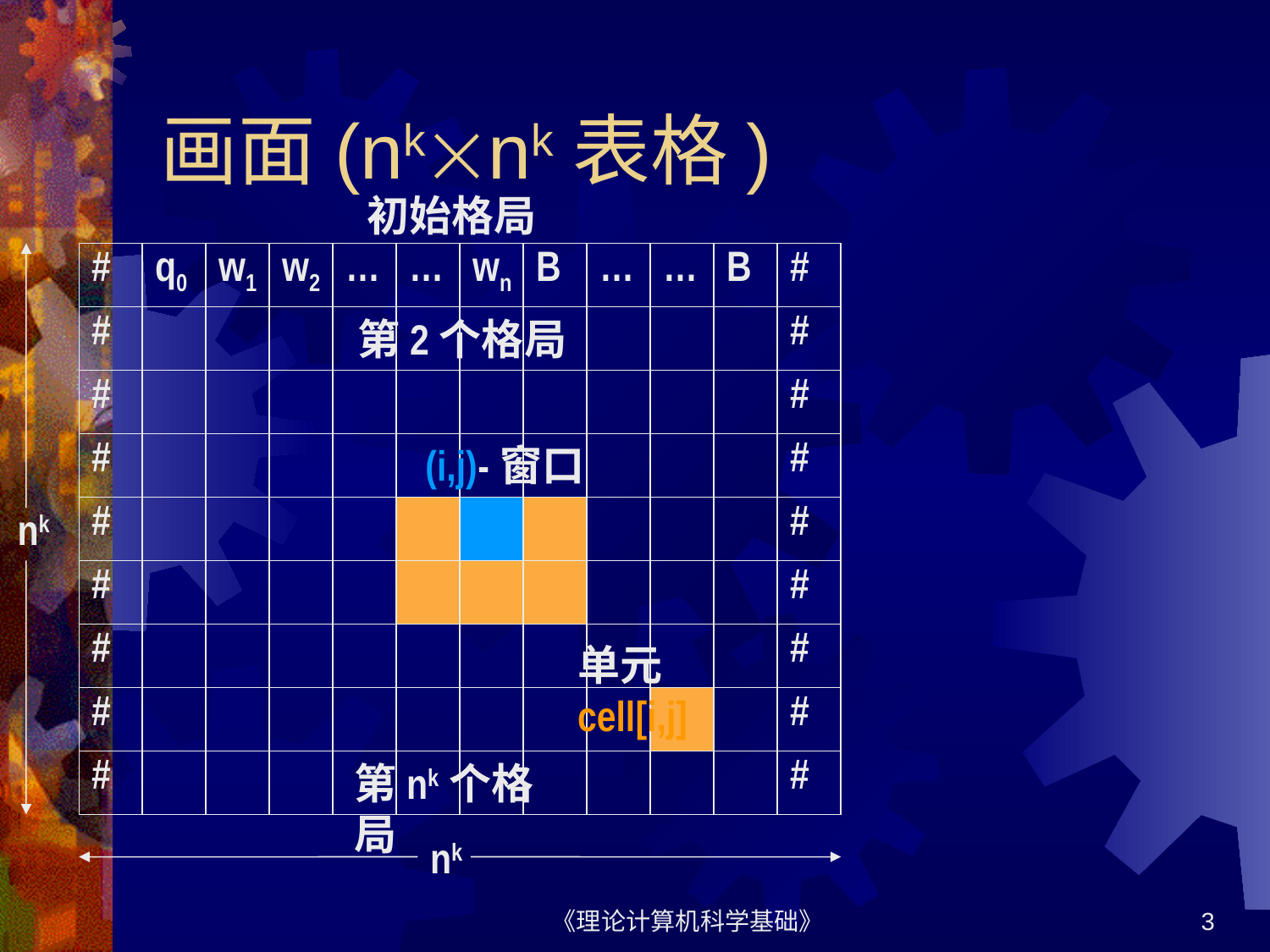

# 画面(nk×nk表格)
初始格局
#
q0
w1
w2
…
…
wn
B
…
…
B
#

#
#

第2个格局

#
#

#
#
(i,j)-窗口

#
#
nk

#
#

#
#

单元cell[i,j]
#
#

#
#

第nk个格局

nk

《理论计算机科学基础》
3